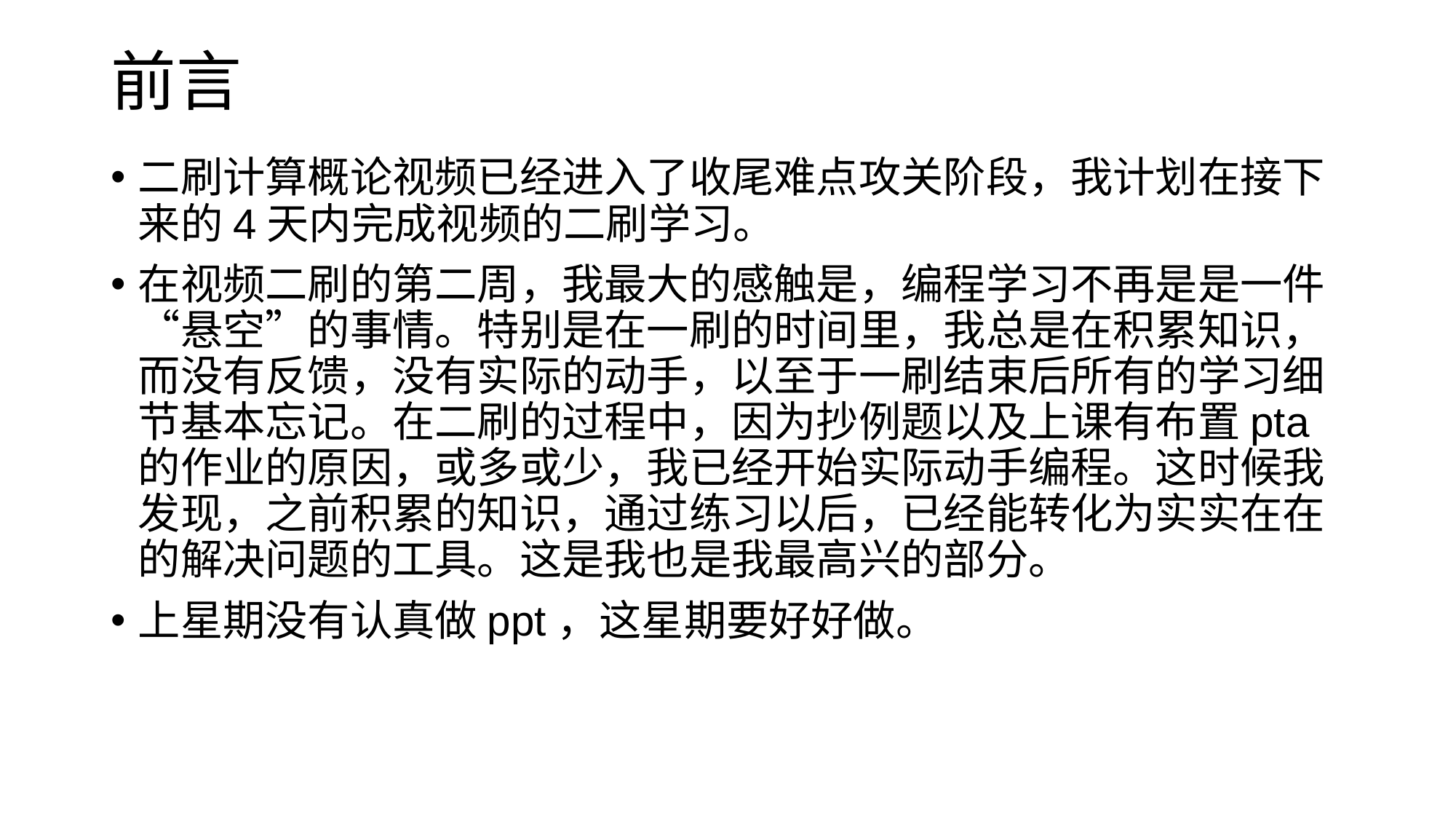

# 前言
二刷计算概论视频已经进入了收尾难点攻关阶段，我计划在接下来的4天内完成视频的二刷学习。
在视频二刷的第二周，我最大的感触是，编程学习不再是是一件“悬空”的事情。特别是在一刷的时间里，我总是在积累知识，而没有反馈，没有实际的动手，以至于一刷结束后所有的学习细节基本忘记。在二刷的过程中，因为抄例题以及上课有布置pta的作业的原因，或多或少，我已经开始实际动手编程。这时候我发现，之前积累的知识，通过练习以后，已经能转化为实实在在的解决问题的工具。这是我也是我最高兴的部分。
上星期没有认真做ppt，这星期要好好做。